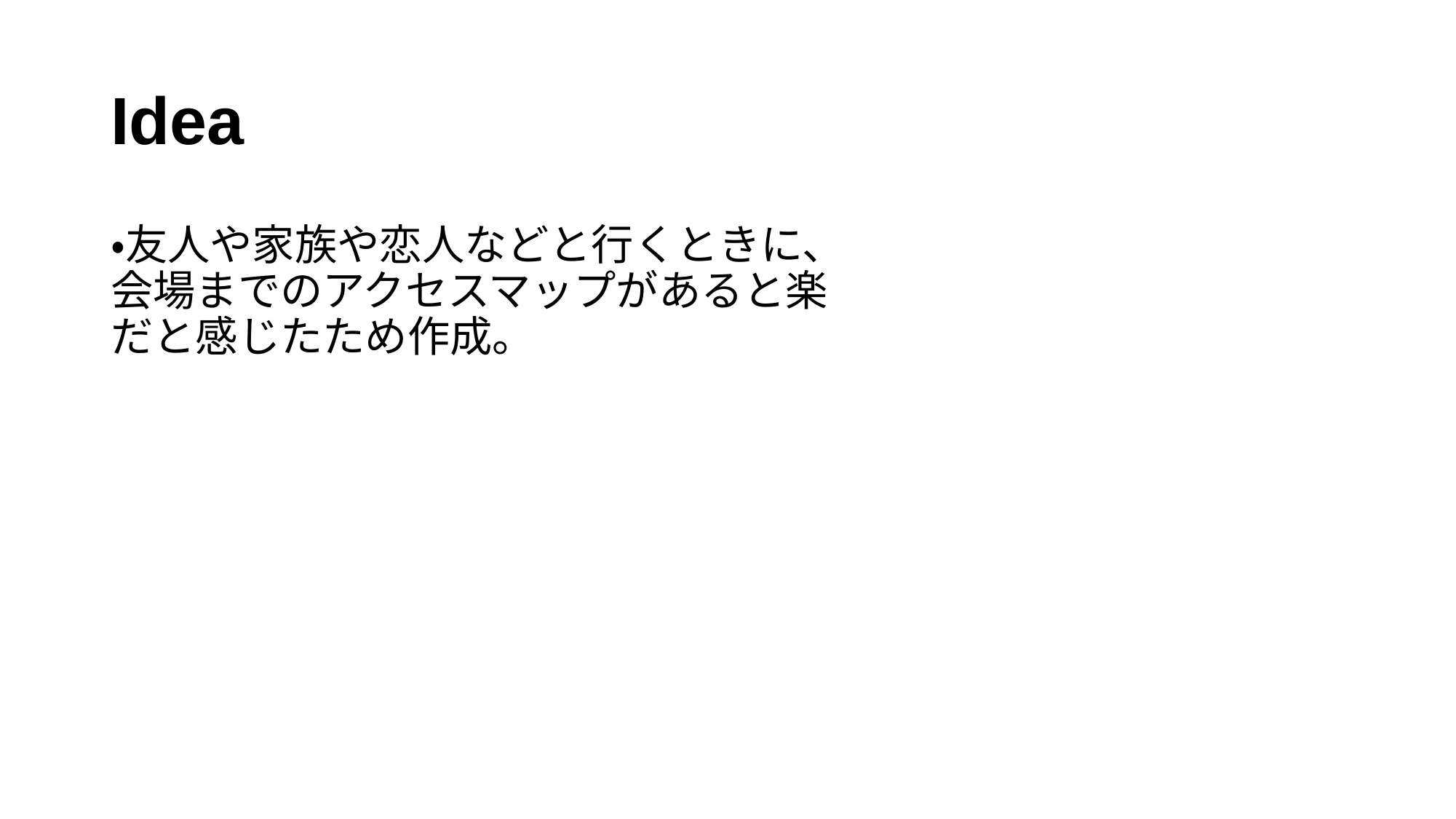

# Idea
・友人や家族や恋人などと行くときに、会場までのアクセスマップがあると楽だと感じたため作成。